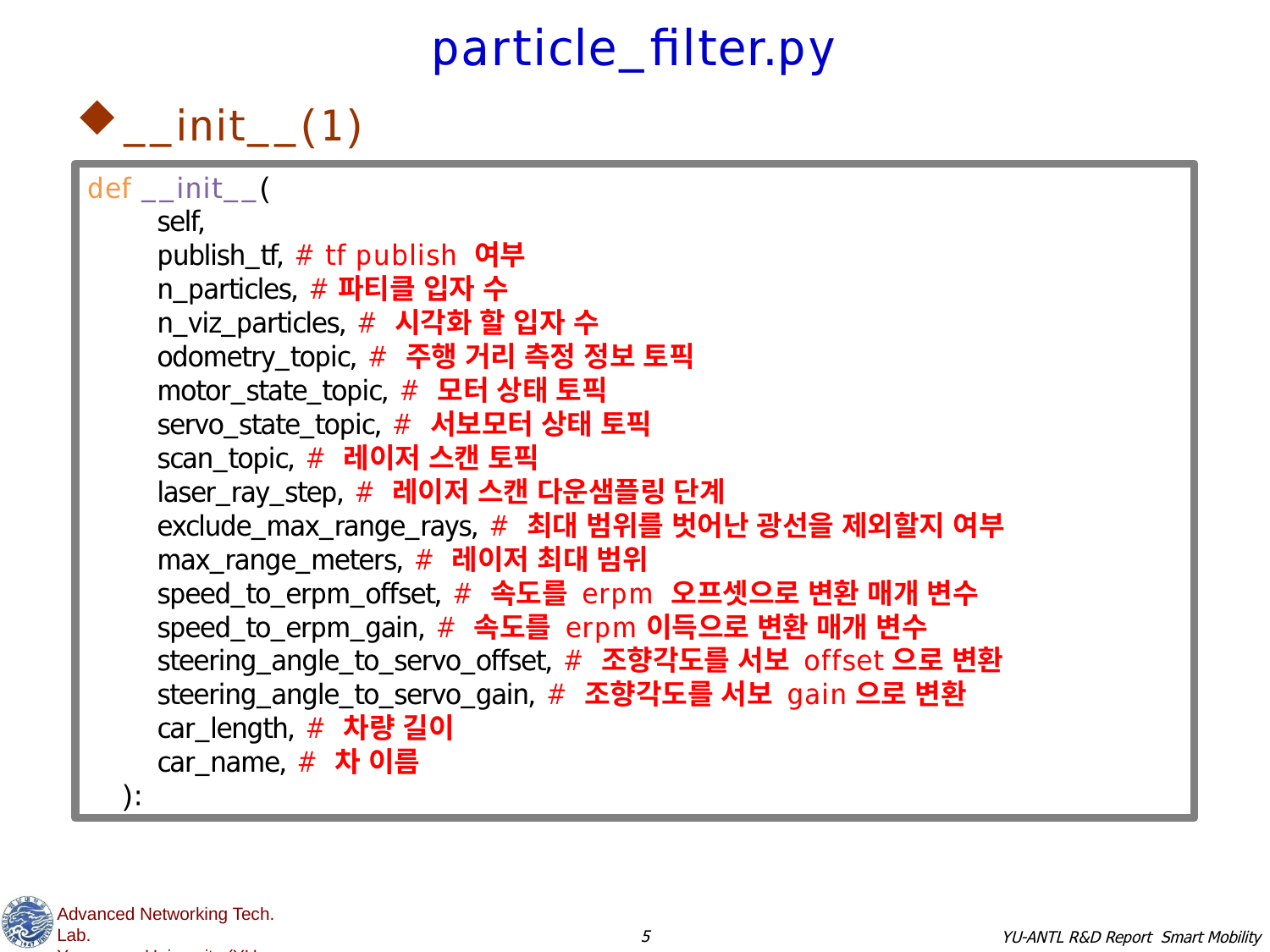

# particle_filter.py
__init__(1)
def __init__(
        self,
        publish_tf, # tf publish 여부
        n_particles, #파티클 입자 수
        n_viz_particles, # 시각화 할 입자 수
        odometry_topic, # 주행 거리 측정 정보 토픽
        motor_state_topic, # 모터 상태 토픽
        servo_state_topic, # 서보모터 상태 토픽
        scan_topic, # 레이저 스캔 토픽
        laser_ray_step, # 레이저 스캔 다운샘플링 단계
        exclude_max_range_rays, # 최대 범위를 벗어난 광선을 제외할지 여부
        max_range_meters, # 레이저 최대 범위
        speed_to_erpm_offset, # 속도를 erpm 오프셋으로 변환 매개 변수
        speed_to_erpm_gain, # 속도를 erpm이득으로 변환 매개 변수
        steering_angle_to_servo_offset, # 조향각도를 서보 offset으로 변환
        steering_angle_to_servo_gain, # 조향각도를 서보 gain으로 변환
        car_length, # 차량 길이
        car_name, # 차 이름
    ):